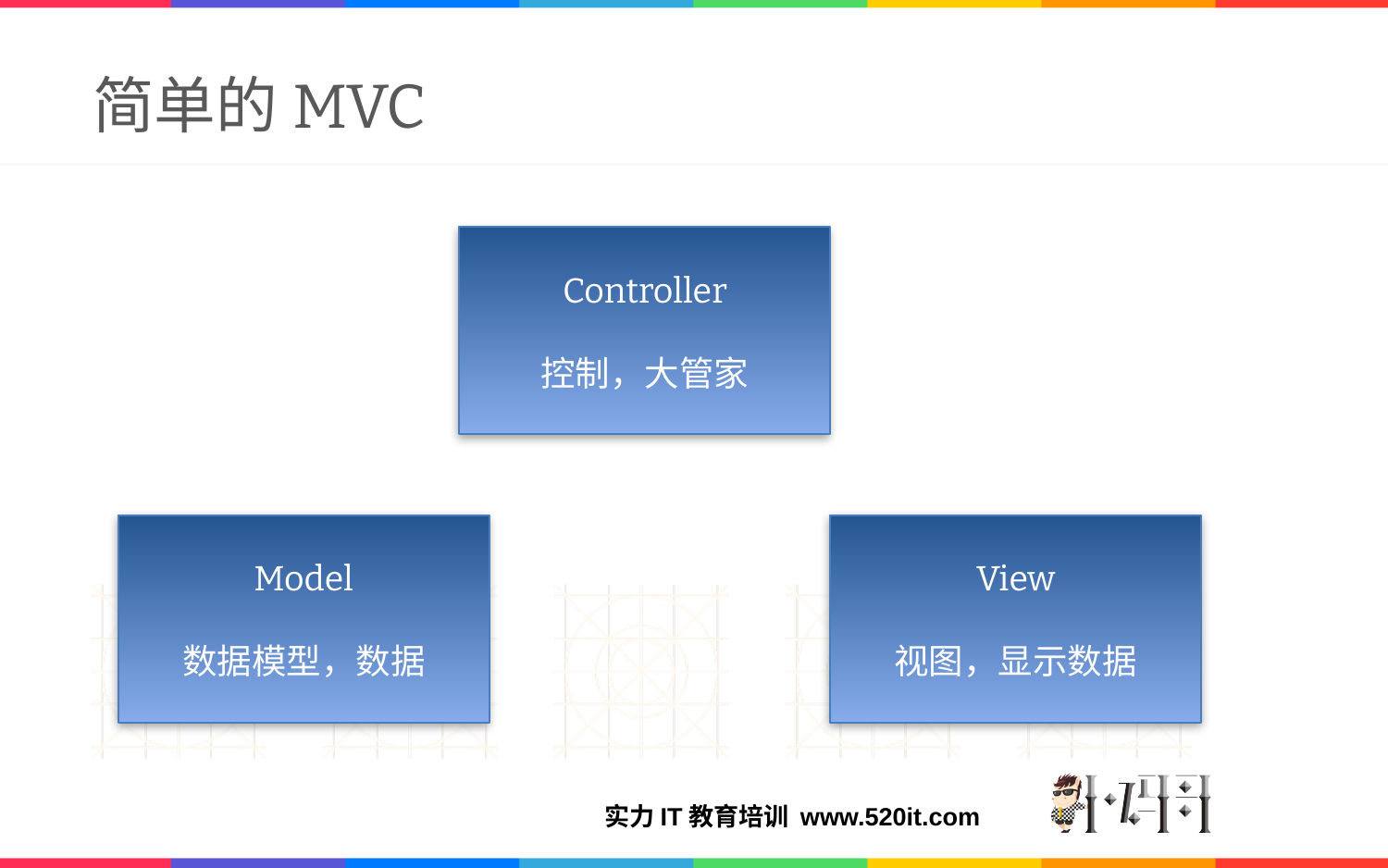

# 简单的MVC
Controller

控制，大管家
Model

数据模型，数据
View

视图，显示数据